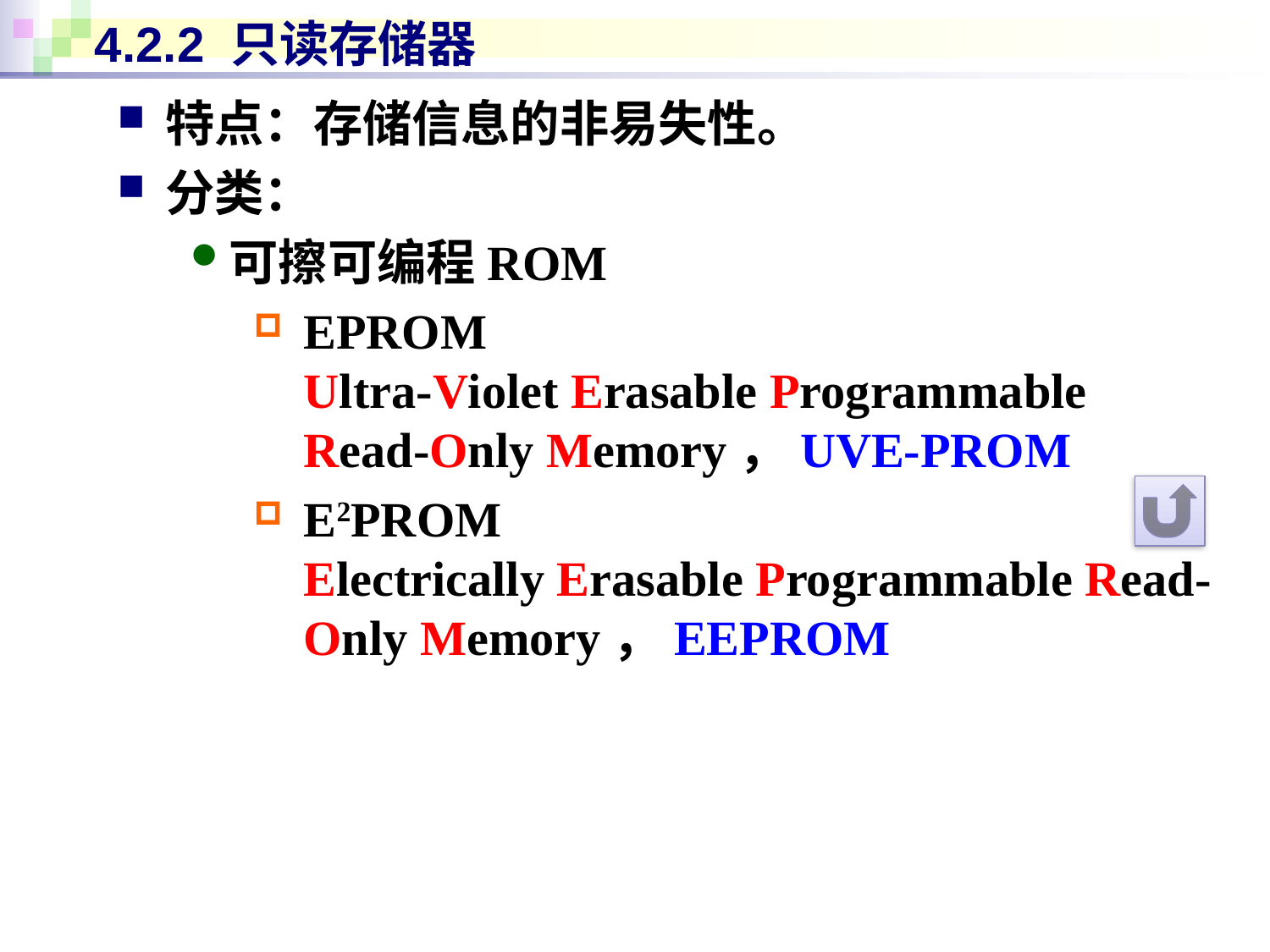

# 4.2.2 只读存储器
特点：存储信息的非易失性。
分类：
可擦可编程ROM
EPROM
Ultra-Violet Erasable Programmable Read-Only Memory，UVE-PROM
E2PROM
Electrically Erasable Programmable Read-Only Memory，EEPROM

47